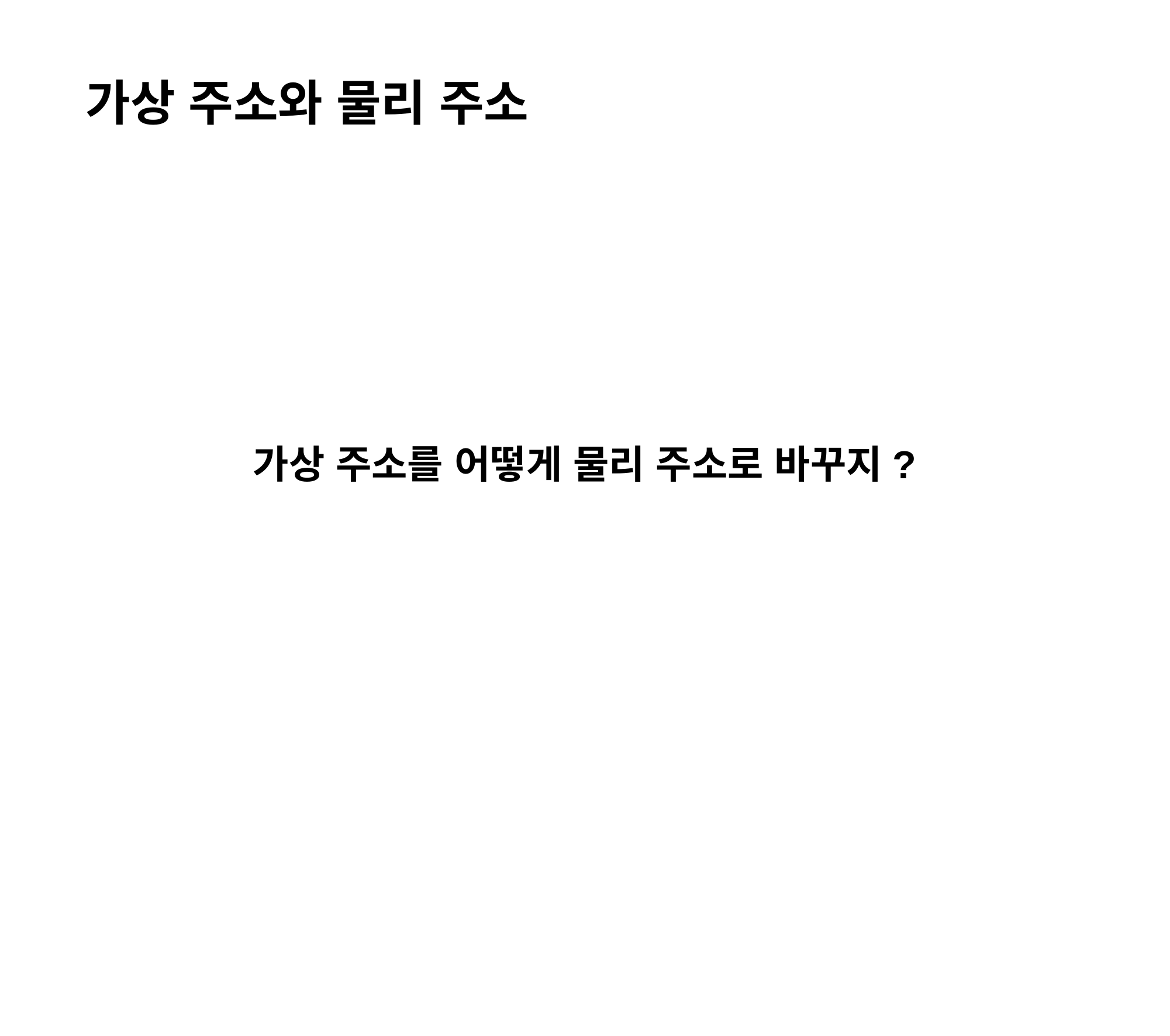

가상 주소와 물리 주소
가상 주소를 어떻게 물리 주소로 바꾸지?